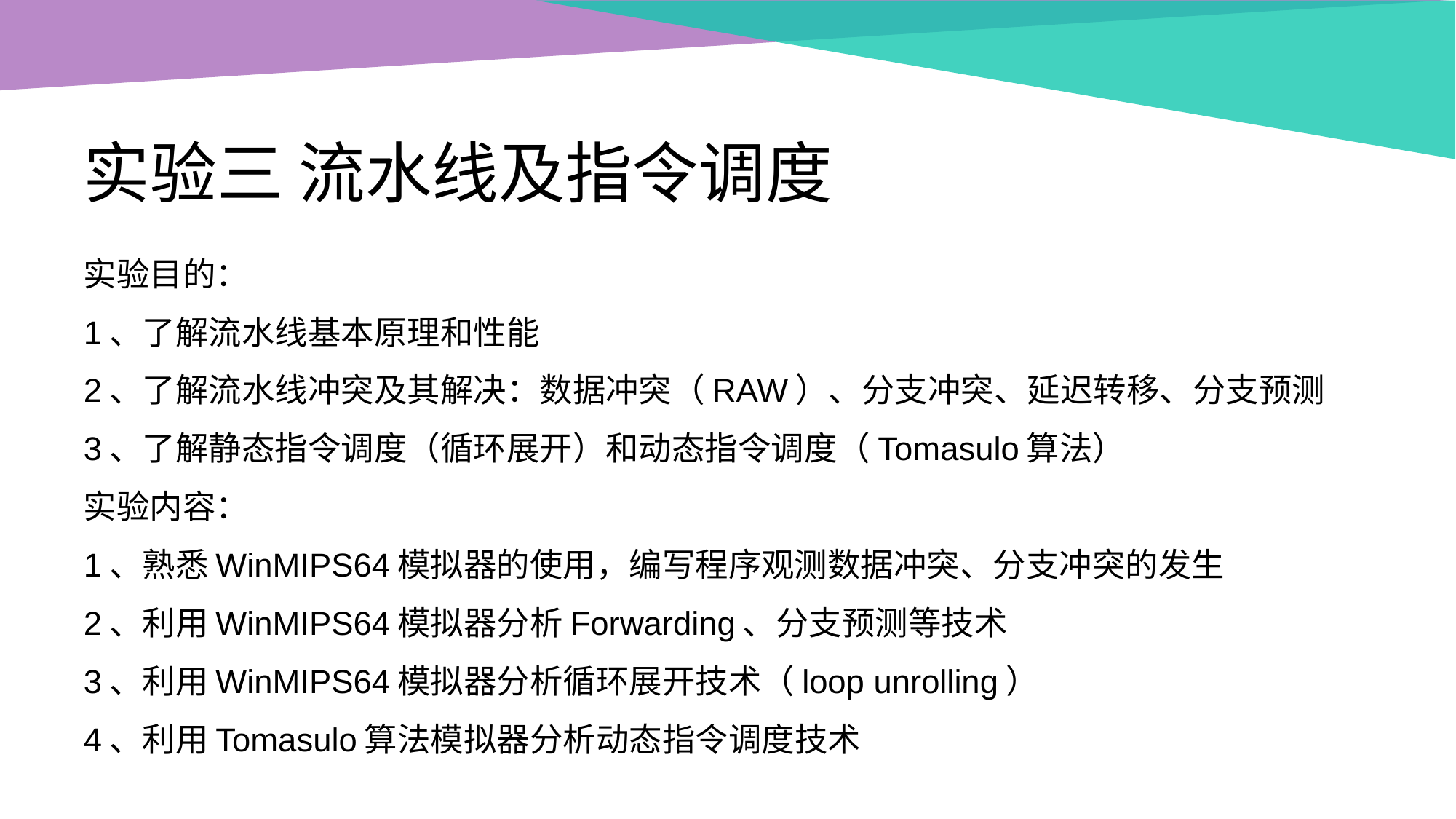

# 实验三 流水线及指令调度
实验目的：
1、了解流水线基本原理和性能
2、了解流水线冲突及其解决：数据冲突（RAW）、分支冲突、延迟转移、分支预测
3、了解静态指令调度（循环展开）和动态指令调度（Tomasulo算法）
实验内容：
1、熟悉WinMIPS64模拟器的使用，编写程序观测数据冲突、分支冲突的发生
2、利用WinMIPS64模拟器分析Forwarding、分支预测等技术
3、利用WinMIPS64模拟器分析循环展开技术（loop unrolling）
4、利用Tomasulo算法模拟器分析动态指令调度技术